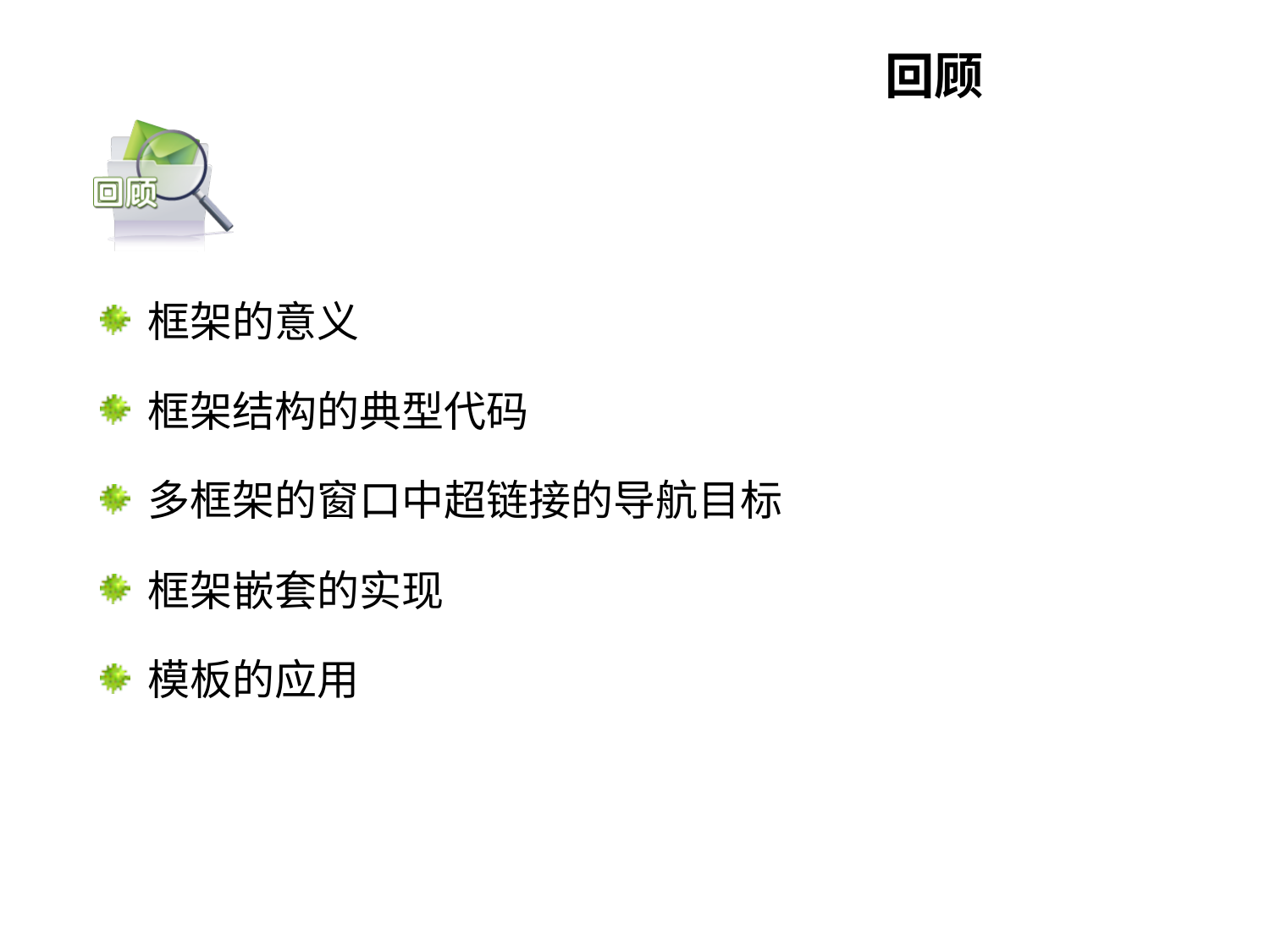

# 回顾
框架的意义
框架结构的典型代码
多框架的窗口中超链接的导航目标
框架嵌套的实现
模板的应用